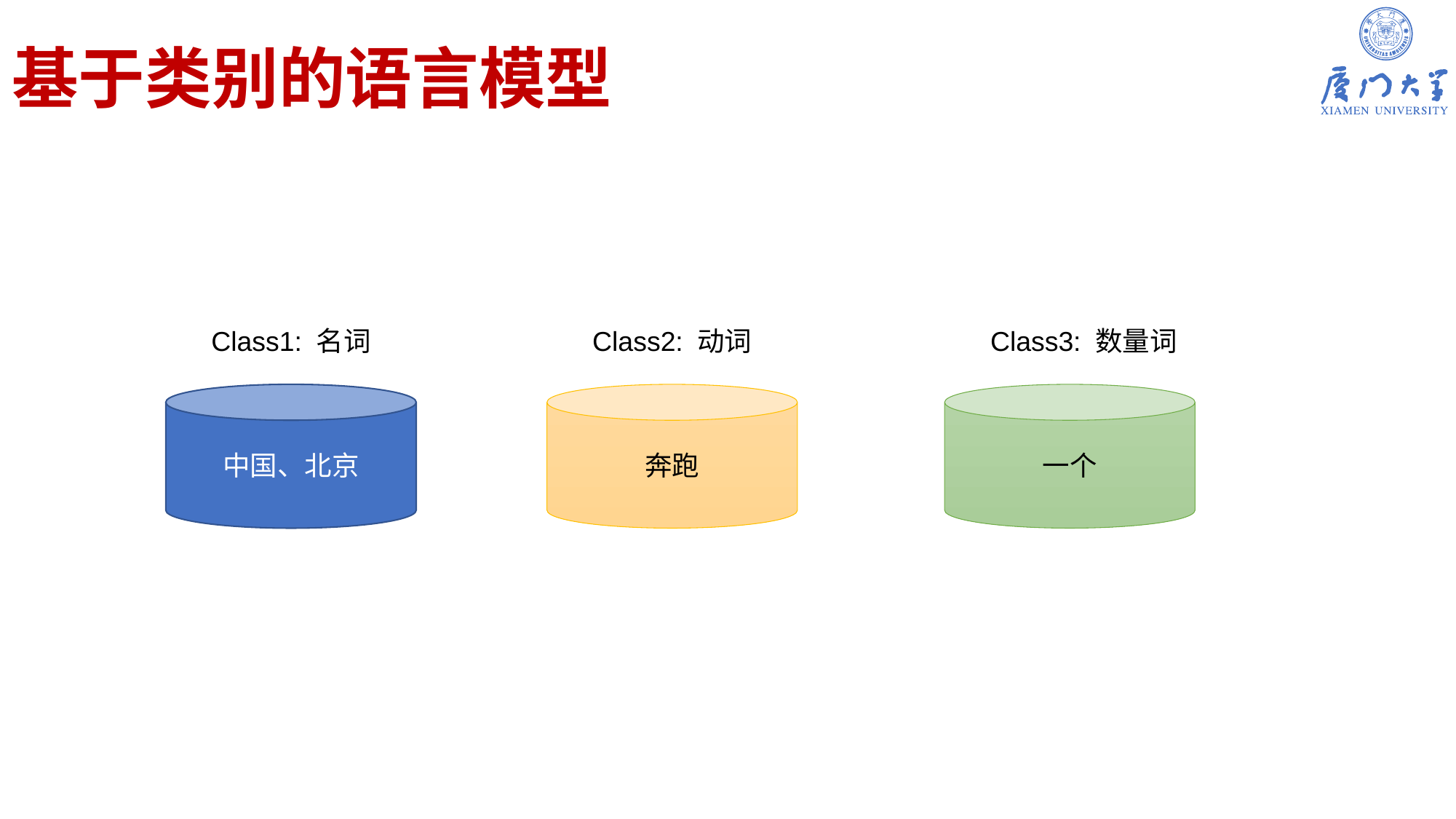

# 基于类别的语言模型
Class1: 名词
Class2: 动词
Class3: 数量词
中国、北京
奔跑
一个